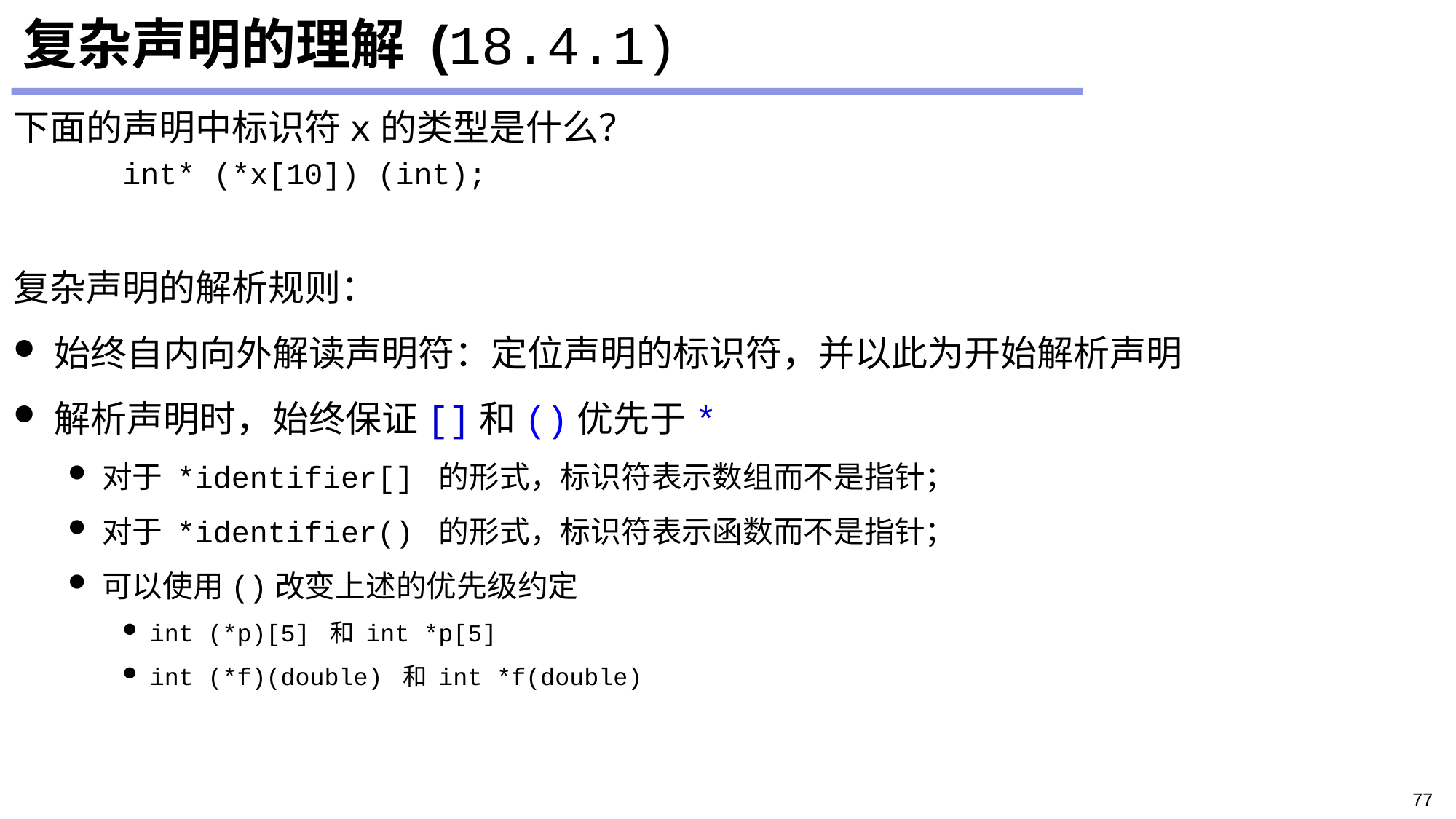

# 复杂声明的理解 (18.4.1)
下面的声明中标识符x的类型是什么？
	int* (*x[10]) (int);

复杂声明的解析规则：
始终自内向外解读声明符：定位声明的标识符，并以此为开始解析声明
解析声明时，始终保证[]和()优先于*
对于 *identifier[] 的形式，标识符表示数组而不是指针；
对于 *identifier() 的形式，标识符表示函数而不是指针；
可以使用()改变上述的优先级约定
int (*p)[5] 和 int *p[5]
int (*f)(double) 和 int *f(double)

77